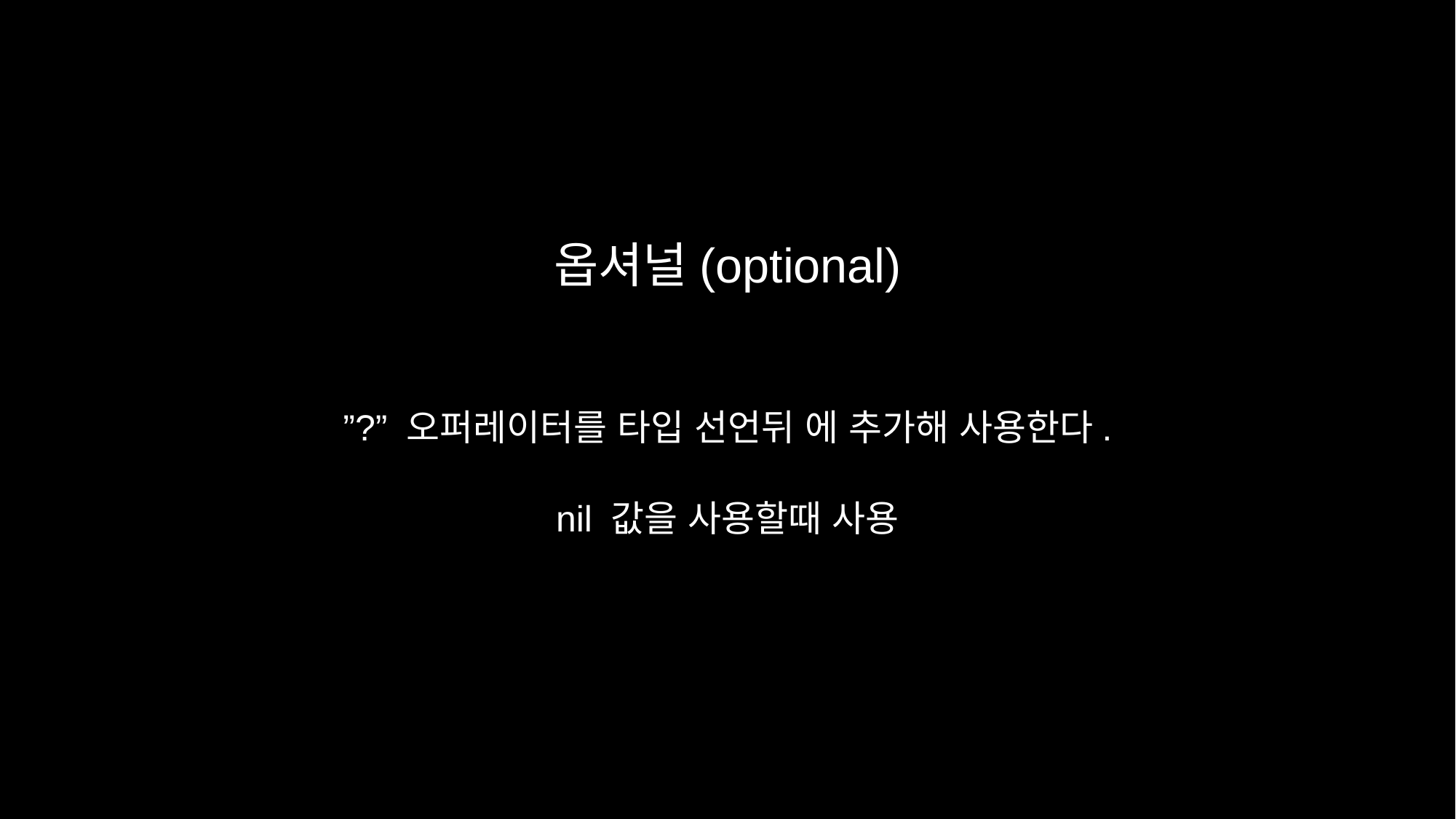

옵셔널(optional)
”?” 오퍼레이터를 타입 선언뒤 에 추가해 사용한다.
nil 값을 사용할때 사용